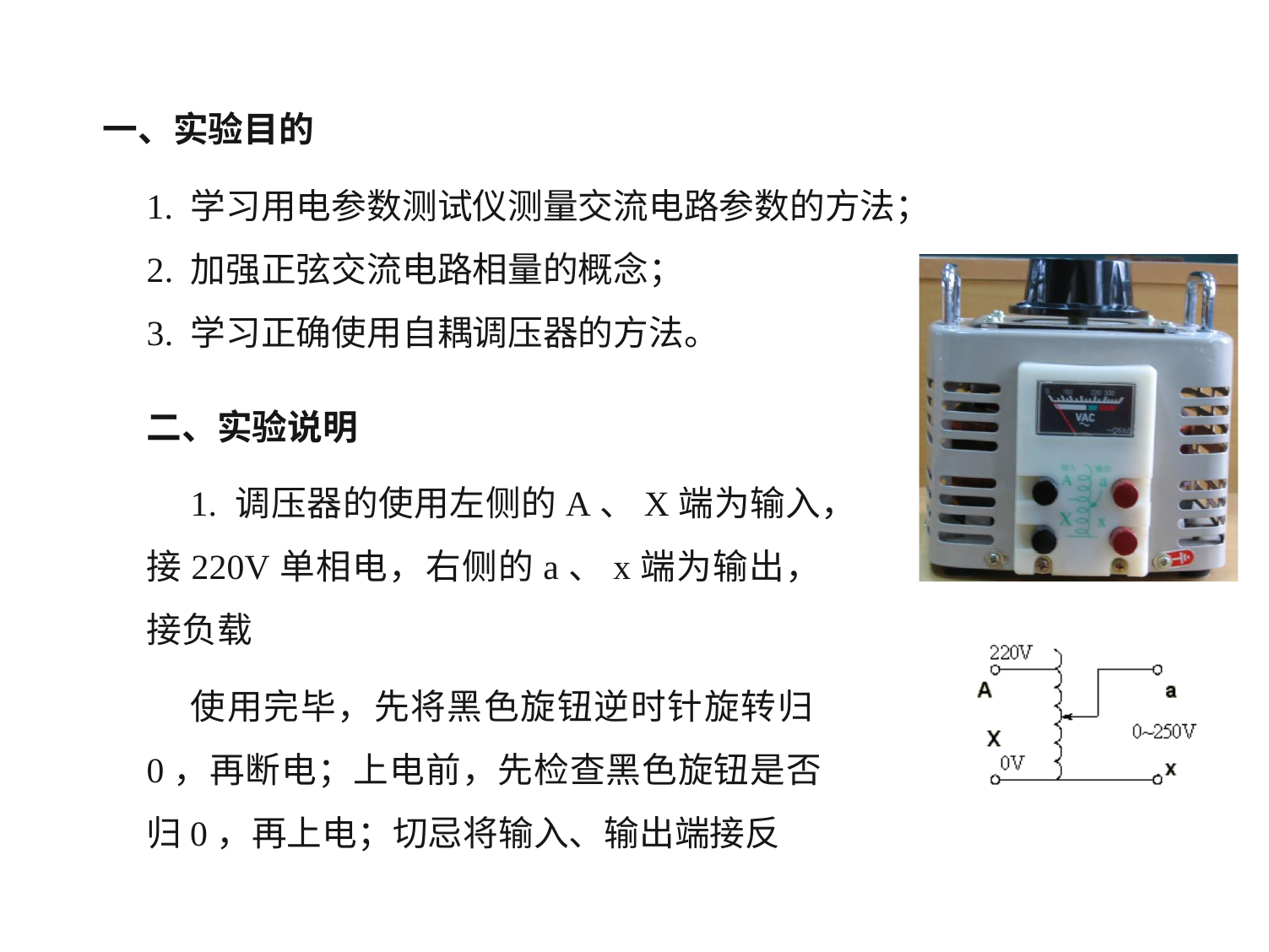

# 一、实验目的
1. 学习用电参数测试仪测量交流电路参数的方法；
2. 加强正弦交流电路相量的概念；
3. 学习正确使用自耦调压器的方法。

二、实验说明
1. 调压器的使用左侧的A、X端为输入，接220V单相电，右侧的a、x端为输出，接负载
使用完毕，先将黑色旋钮逆时针旋转归0，再断电；上电前，先检查黑色旋钮是否归0，再上电；切忌将输入、输出端接反